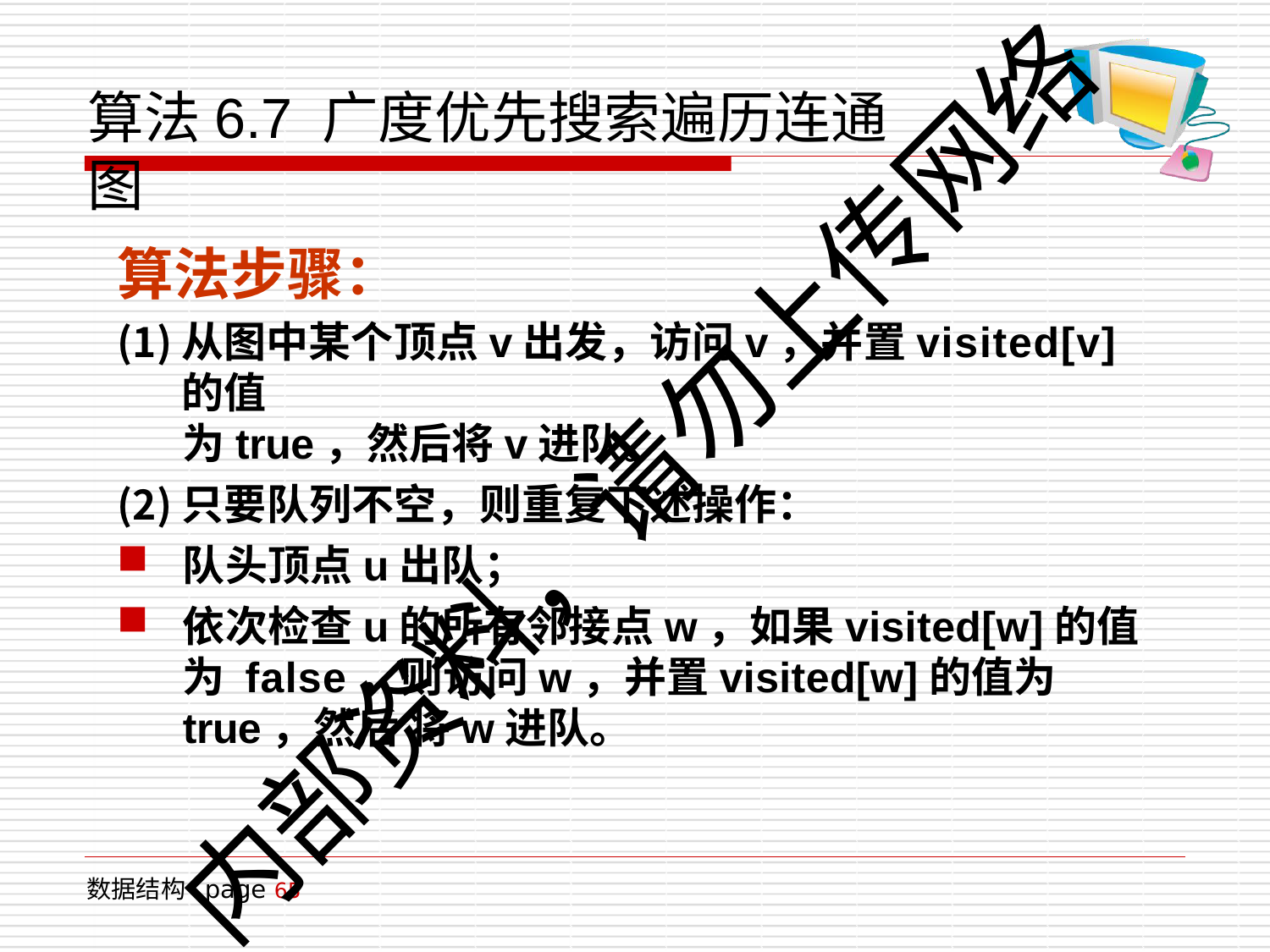

# 算法6.7 广度优先搜索遍历连通图

算法步骤：
从图中某个顶点v出发，访问v，并置visited[v]的值
为true，然后将v进队。
只要队列不空，则重复下述操作：
队头顶点u出队；
依次检查u的所有邻接点w，如果visited[w]的值为 false，则访问w，并置visited[w]的值为true，然后 将w进队。
内部资料，请勿上传网络

数据结构 page 65